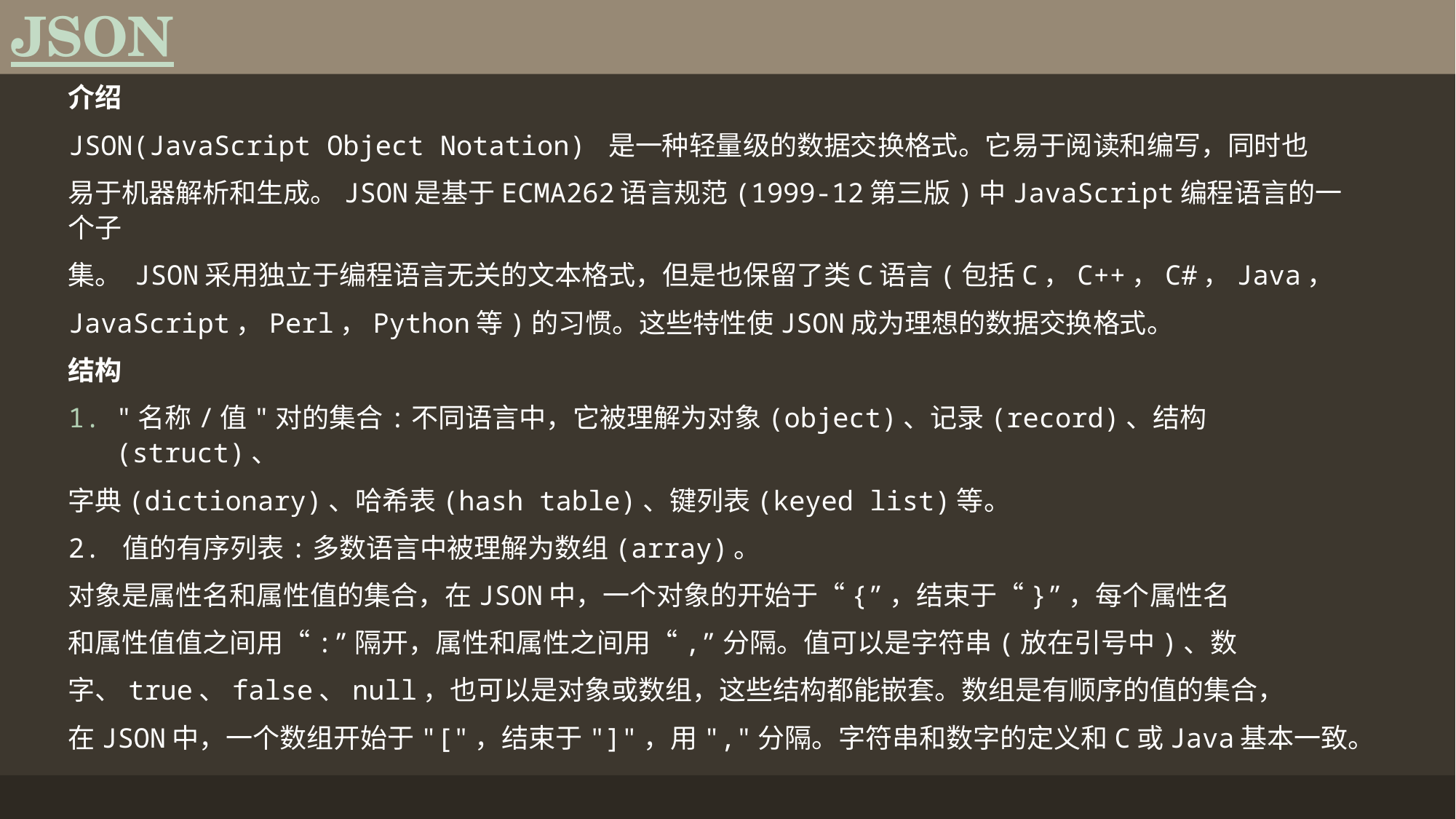

JSON
介绍
JSON(JavaScript Object Notation) 是一种轻量级的数据交换格式。它易于阅读和编写，同时也
易于机器解析和生成。JSON是基于ECMA262语言规范(1999-12第三版)中JavaScript编程语言的一个子
集。 JSON采用独立于编程语言无关的文本格式，但是也保留了类C语言(包括C，C++，C#，Java，
JavaScript，Perl，Python等)的习惯。这些特性使JSON成为理想的数据交换格式。
结构
"名称/值"对的集合:不同语言中，它被理解为对象(object)、记录(record)、结构(struct)、
字典(dictionary)、哈希表(hash table)、键列表(keyed list)等。
2. 值的有序列表:多数语言中被理解为数组(array)。
对象是属性名和属性值的集合，在JSON中，一个对象的开始于“{”，结束于“}”，每个属性名
和属性值值之间用“:”隔开，属性和属性之间用“,”分隔。值可以是字符串(放在引号中)、数
字、true、false、null，也可以是对象或数组，这些结构都能嵌套。数组是有顺序的值的集合，
在JSON中，一个数组开始于"["，结束于"]"，用","分隔。字符串和数字的定义和C或Java基本一致。